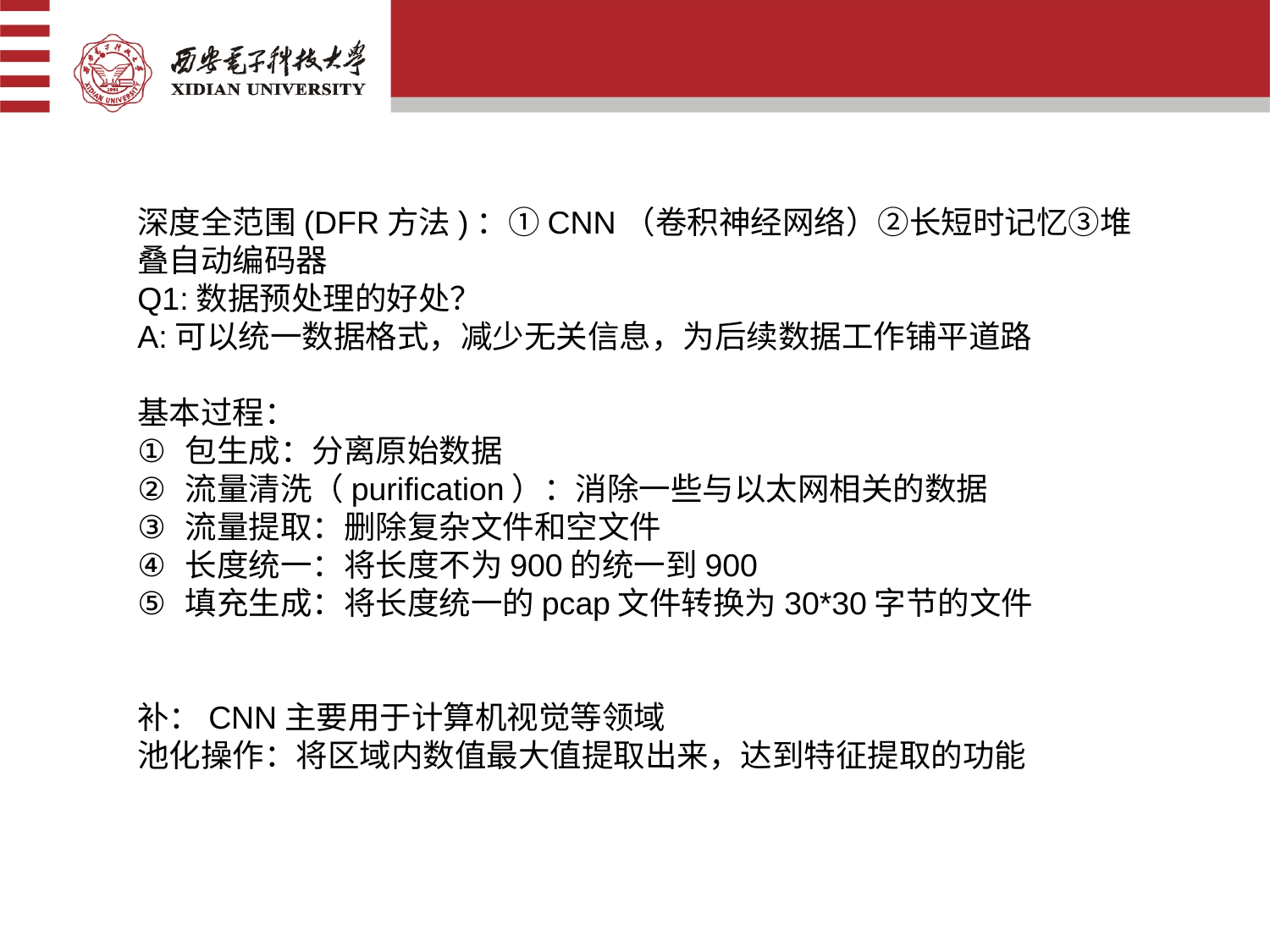

深度全范围(DFR方法)：①CNN（卷积神经网络）②长短时记忆③堆叠自动编码器
Q1:数据预处理的好处？
A:可以统一数据格式，减少无关信息，为后续数据工作铺平道路

基本过程：
包生成：分离原始数据
流量清洗（purification）：消除一些与以太网相关的数据
流量提取：删除复杂文件和空文件
长度统一：将长度不为900的统一到900
填充生成：将长度统一的pcap文件转换为30*30字节的文件

补：CNN主要用于计算机视觉等领域
池化操作：将区域内数值最大值提取出来，达到特征提取的功能